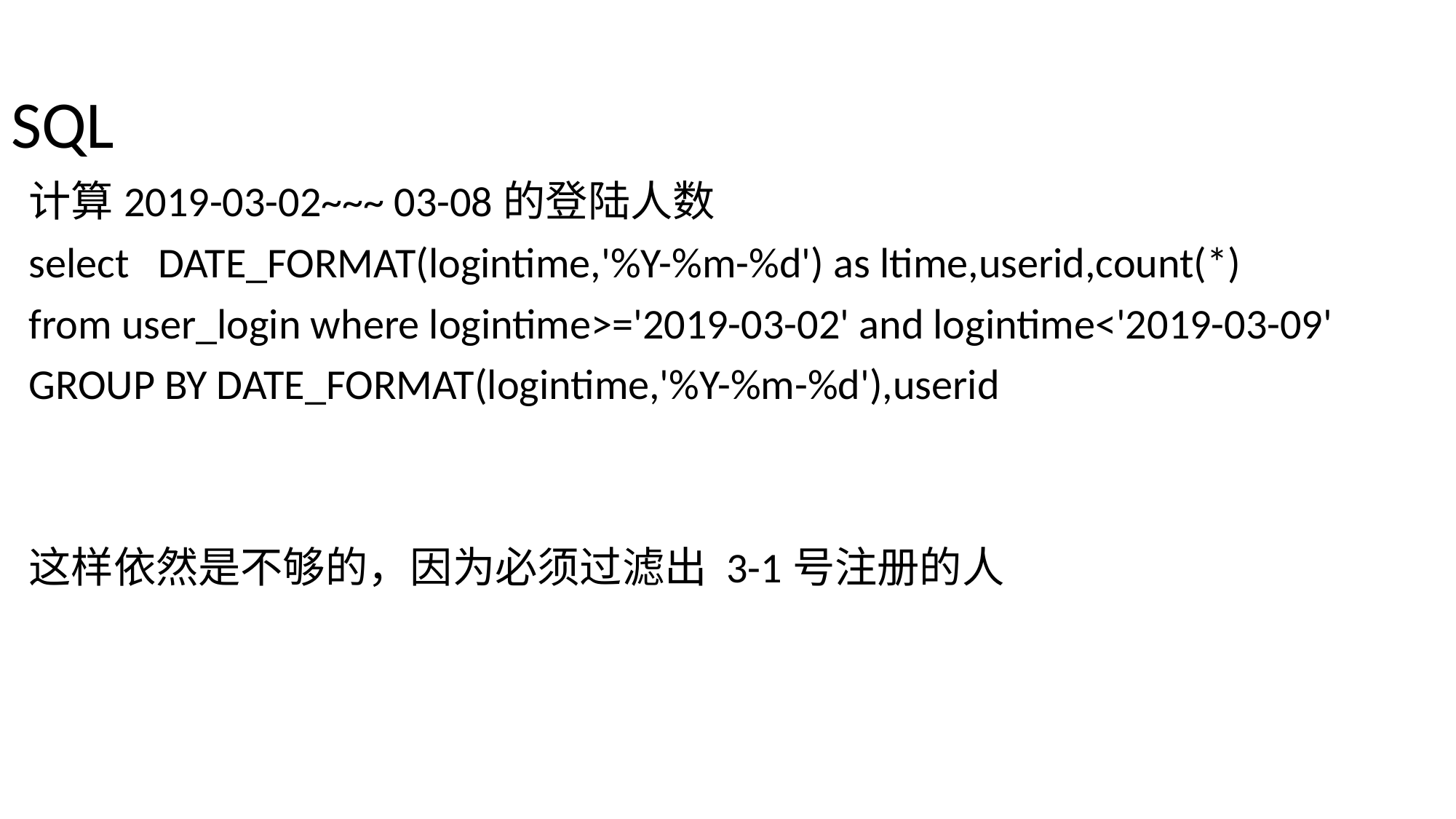

# SQL
计算2019-03-02~~~ 03-08的登陆人数
select   DATE_FORMAT(logintime,'%Y-%m-%d') as ltime,userid,count(*)
from user_login where logintime>='2019-03-02' and logintime<'2019-03-09'
GROUP BY DATE_FORMAT(logintime,'%Y-%m-%d'),userid

这样依然是不够的，因为必须过滤出 3-1号注册的人